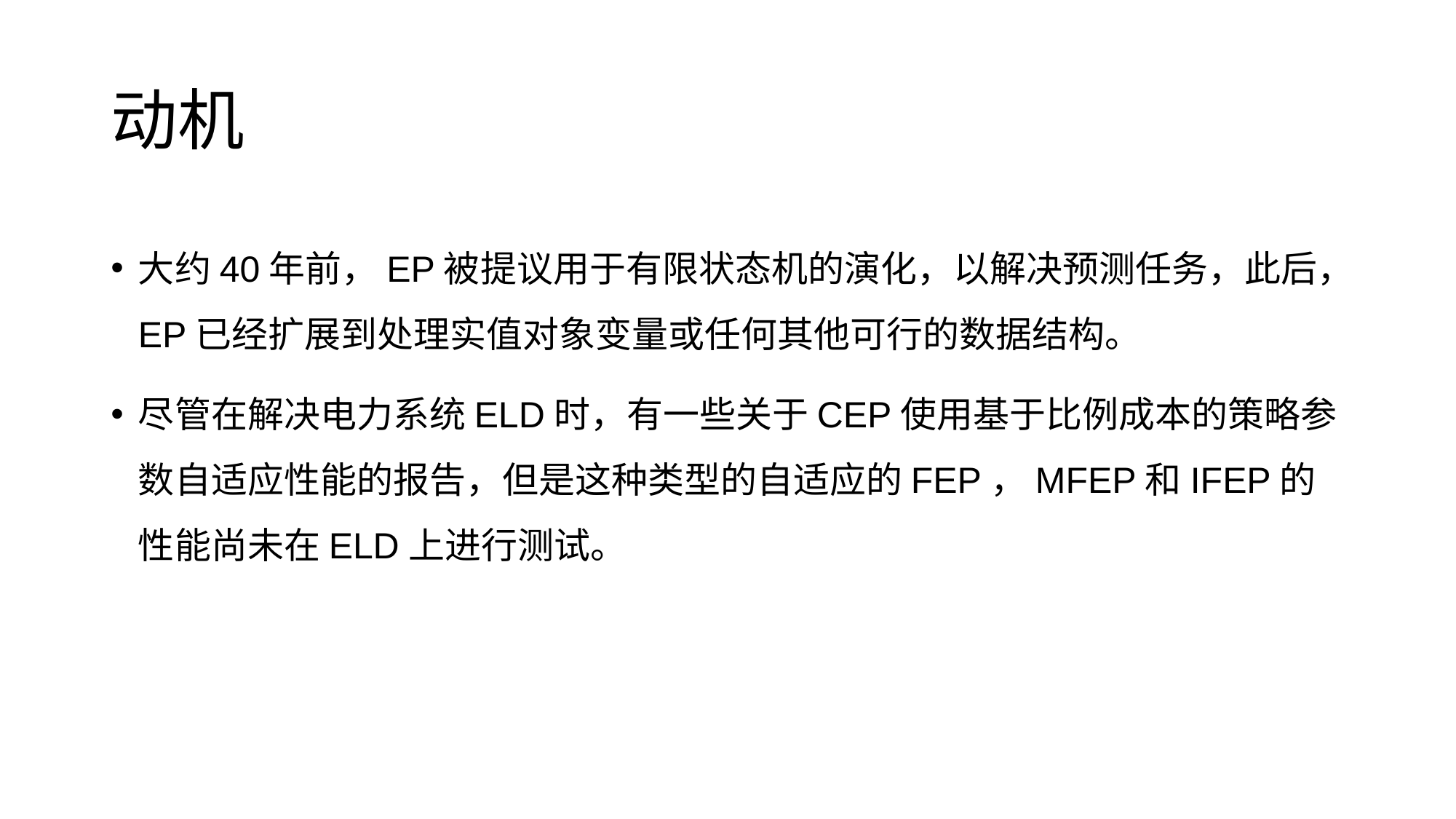

# 动机
大约40年前，EP被提议用于有限状态机的演化，以解决预测任务，此后，EP已经扩展到处理实值对象变量或任何其他可行的数据结构。
尽管在解决电力系统ELD时，有一些关于CEP使用基于比例成本的策略参数自适应性能的报告，但是这种类型的自适应的FEP，MFEP和IFEP的性能尚未在ELD上进行测试。